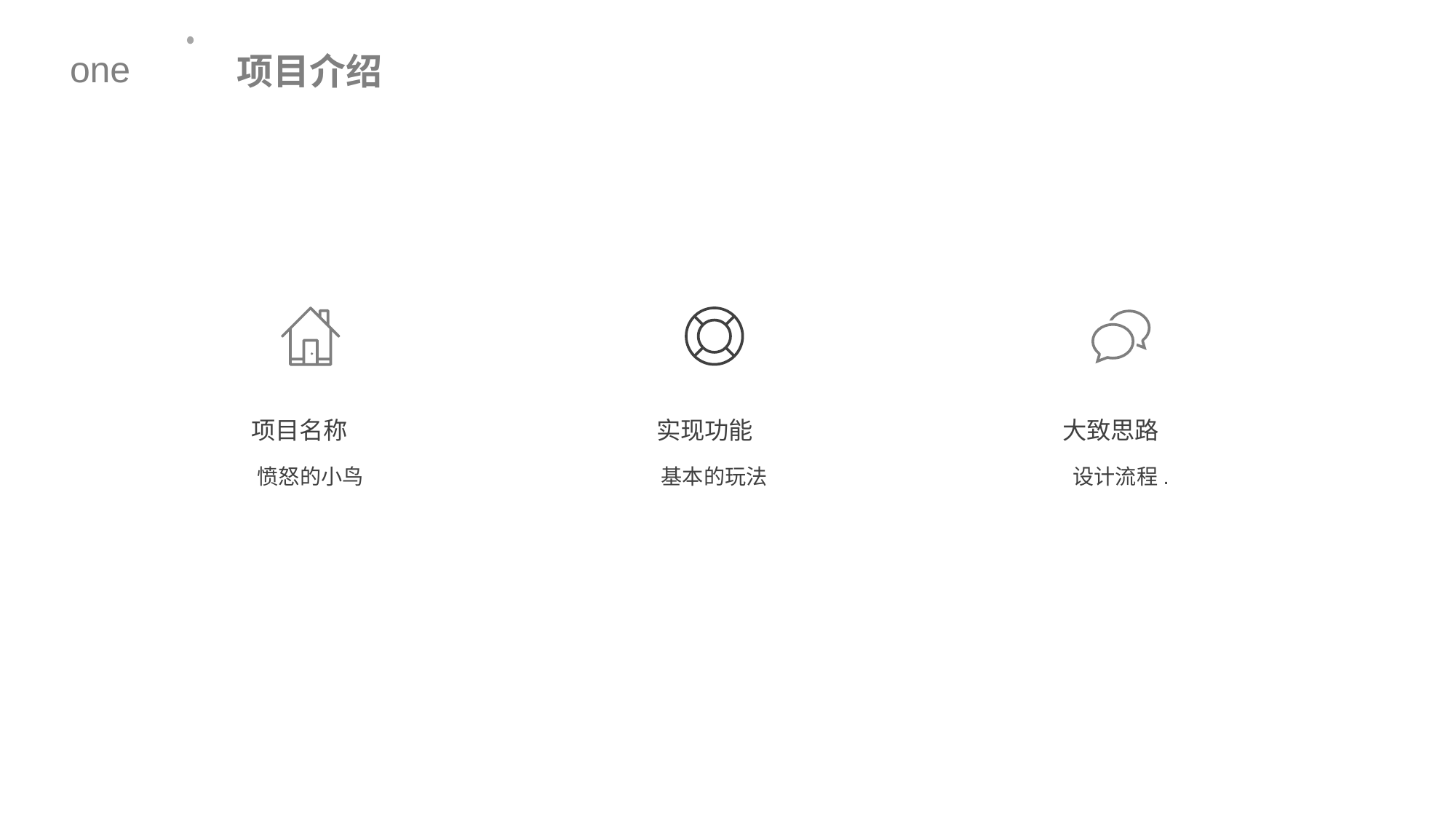

项目介绍
one

项目名称
愤怒的小鸟
实现功能
基本的玩法
大致思路
设计流程.